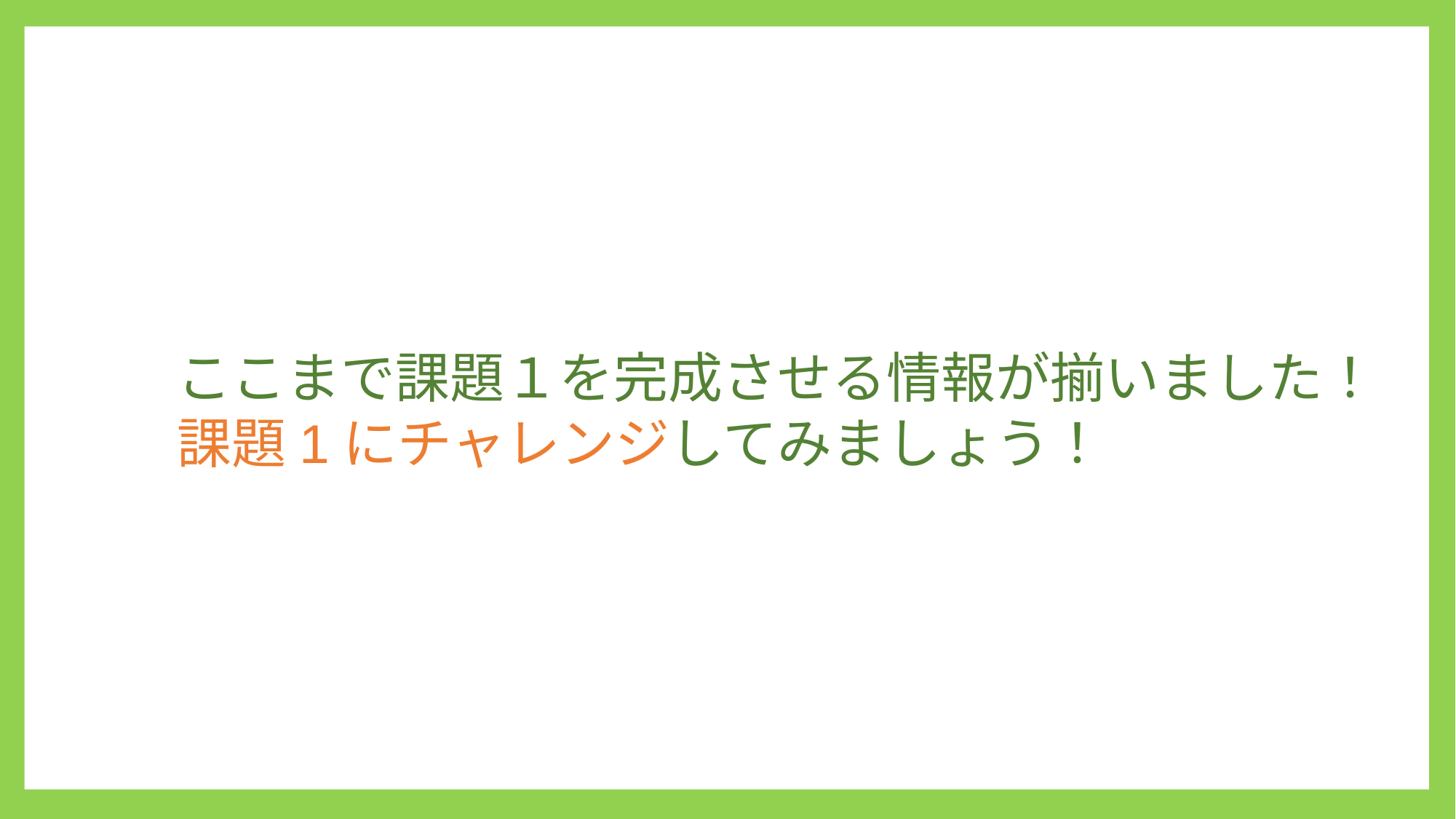

ここまで課題１を完成させる情報が揃いました！
課題1にチャレンジしてみましょう！